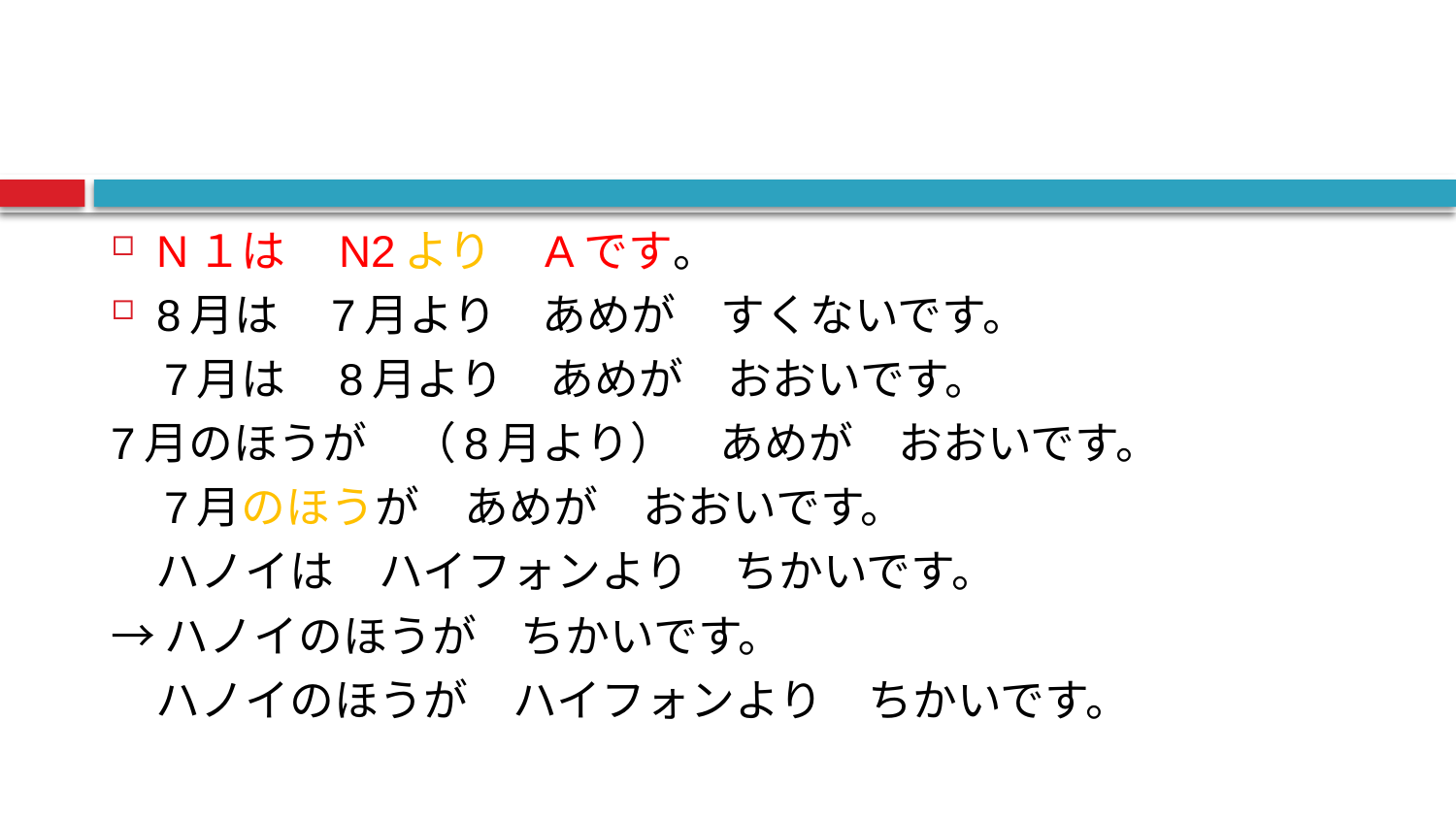

#
N１は　N2より　Aです。
8月は　7月より　あめが　すくないです。
　7月は　8月より　あめが　おおいです。
7月のほうが　（8月より）　あめが　おおいです。
　7月のほうが　あめが　おおいです。
　ハノイは　ハイフォンより　ちかいです。
→ハノイのほうが　ちかいです。
　ハノイのほうが　ハイフォンより　ちかいです。